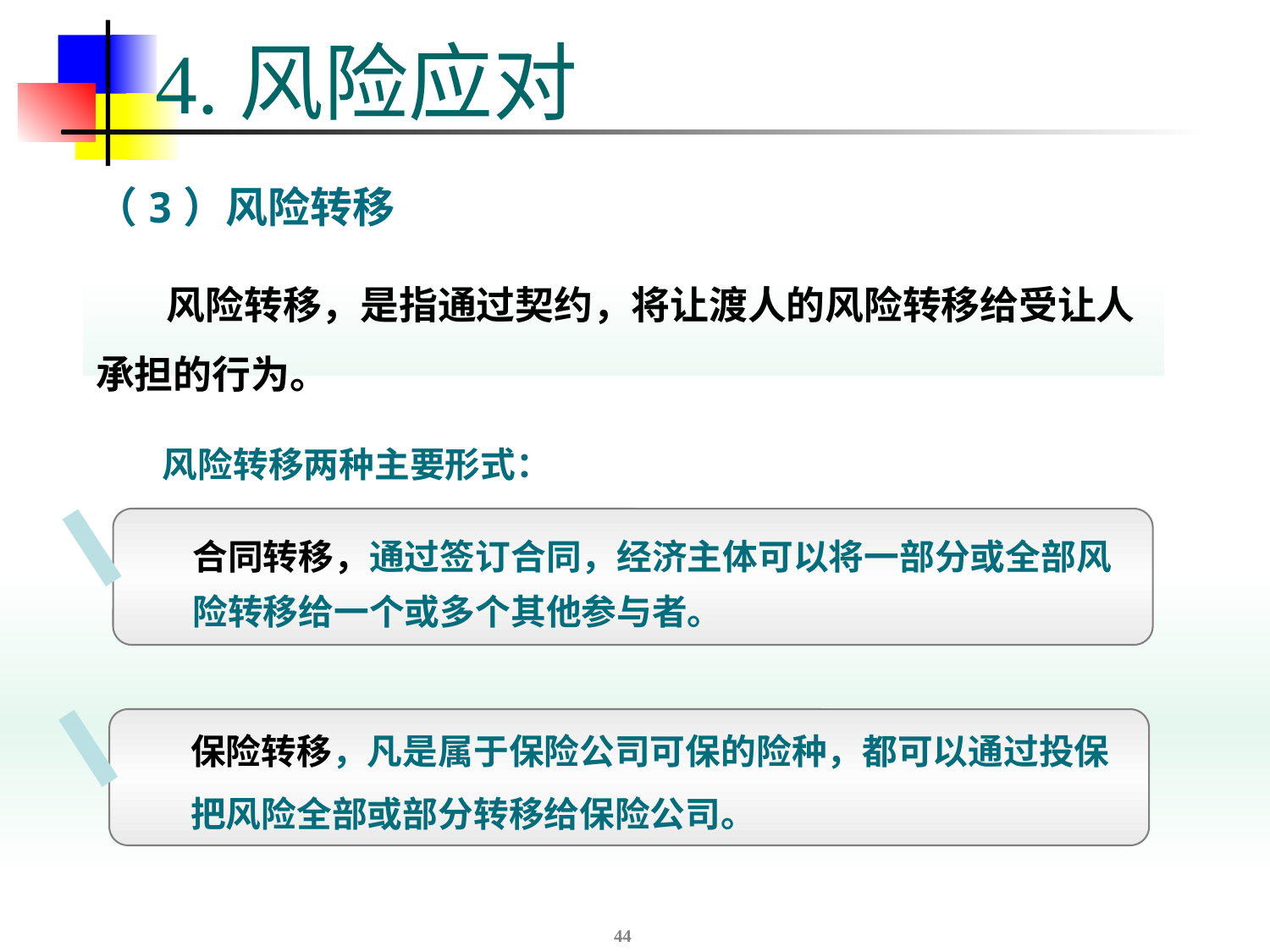

4.风险应对
（3）风险转移
　　风险转移，是指通过契约，将让渡人的风险转移给受让人承担的行为。
风险转移两种主要形式：

合同转移，通过签订合同，经济主体可以将一部分或全部风险转移给一个或多个其他参与者。

保险转移，凡是属于保险公司可保的险种，都可以通过投保
把风险全部或部分转移给保险公司。
44